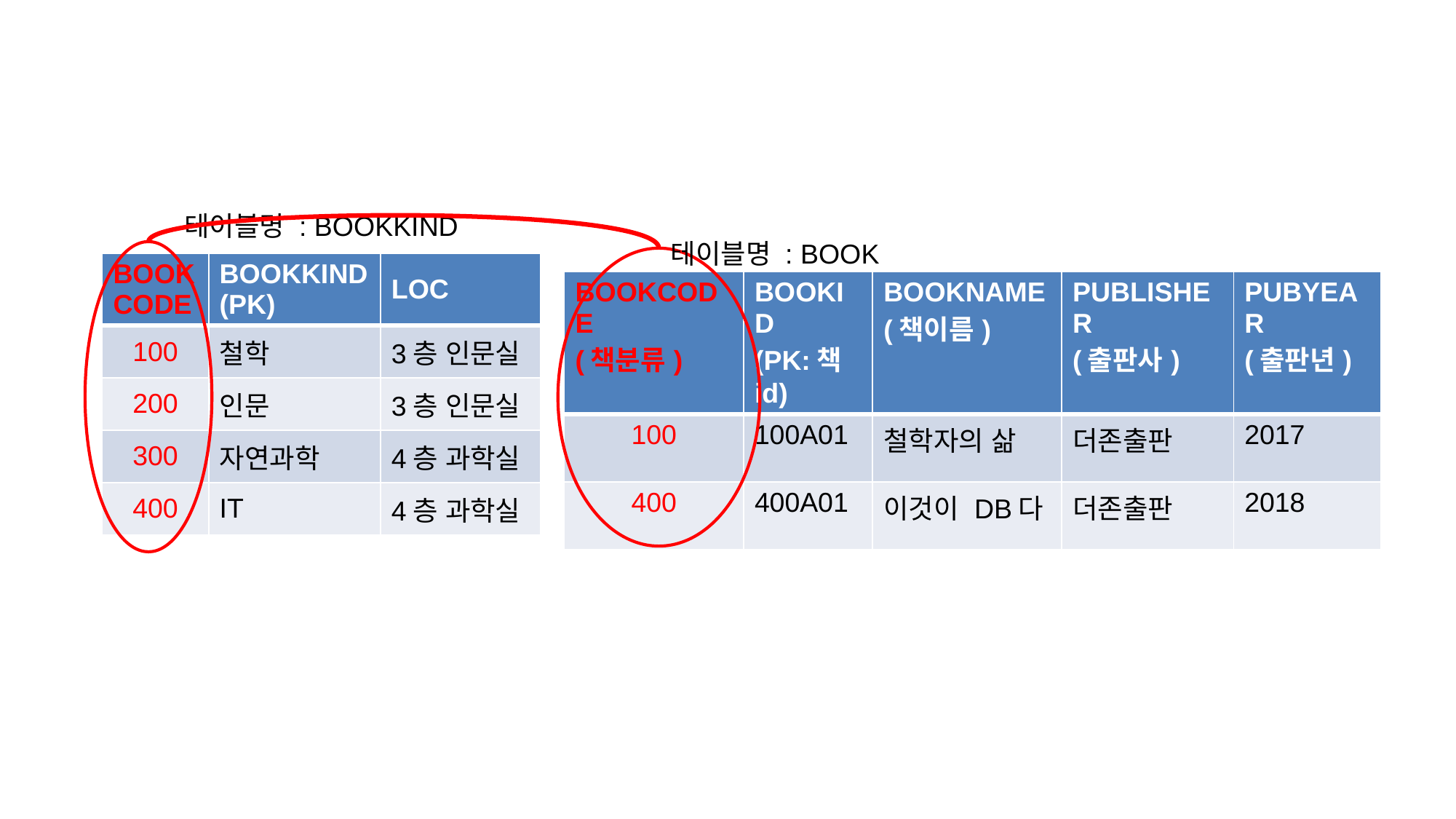

테이블명 : BOOKKIND
테이블명 : BOOK

| BOOKCODE | BOOKKIND (PK) | LOC |
| --- | --- | --- |
| 100 | 철학 | 3층 인문실 |
| 200 | 인문 | 3층 인문실 |
| 300 | 자연과학 | 4층 과학실 |
| 400 | IT | 4층 과학실 |
| BOOKCODE (책분류) | BOOKID (PK:책id) | BOOKNAME (책이름) | PUBLISHER (출판사) | PUBYEAR (출판년) |
| --- | --- | --- | --- | --- |
| 100 | 100A01 | 철학자의 삶 | 더존출판 | 2017 |
| 400 | 400A01 | 이것이 DB다 | 더존출판 | 2018 |